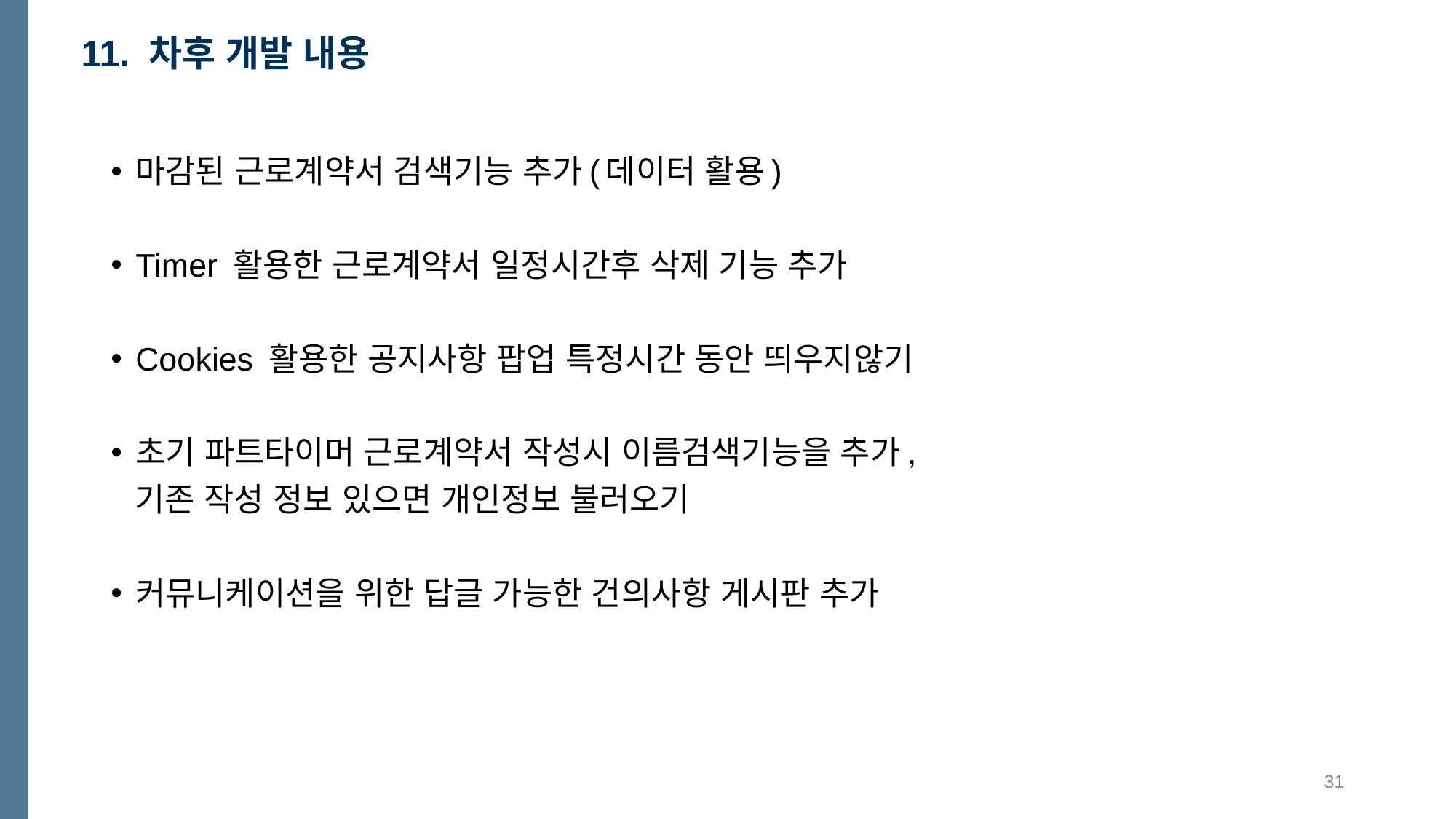

11. 차후 개발 내용
마감된 근로계약서 검색기능 추가(데이터 활용)

Timer 활용한 근로계약서 일정시간후 삭제 기능 추가

Cookies 활용한 공지사항 팝업 특정시간 동안 띄우지않기

초기 파트타이머 근로계약서 작성시 이름검색기능을 추가,
  기존 작성 정보 있으면 개인정보 불러오기

커뮤니케이션을 위한 답글 가능한 건의사항 게시판 추가

31